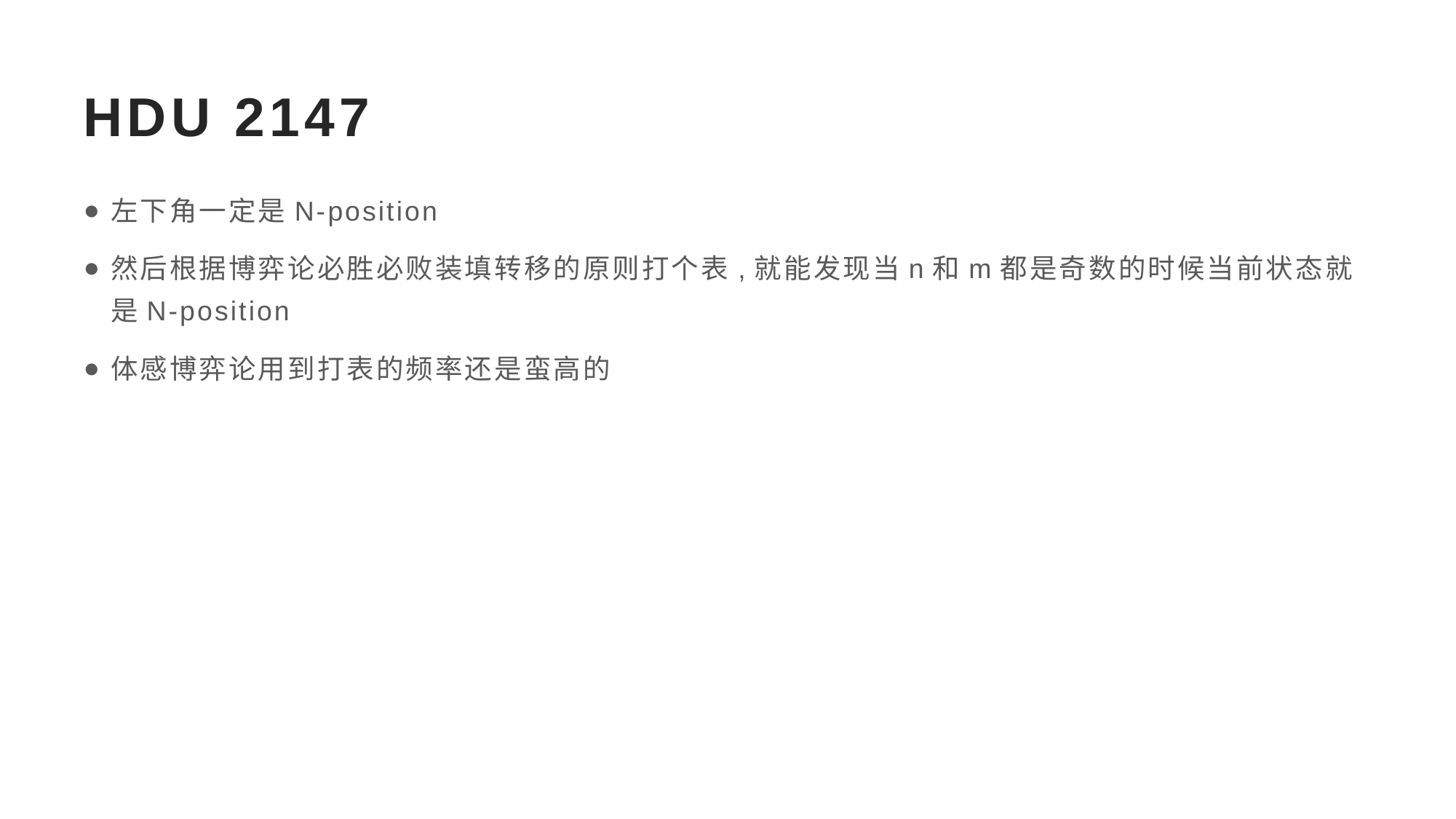

# HDU 2147
左下角一定是N-position
然后根据博弈论必胜必败装填转移的原则打个表,就能发现当n和m都是奇数的时候当前状态就是N-position
体感博弈论用到打表的频率还是蛮高的